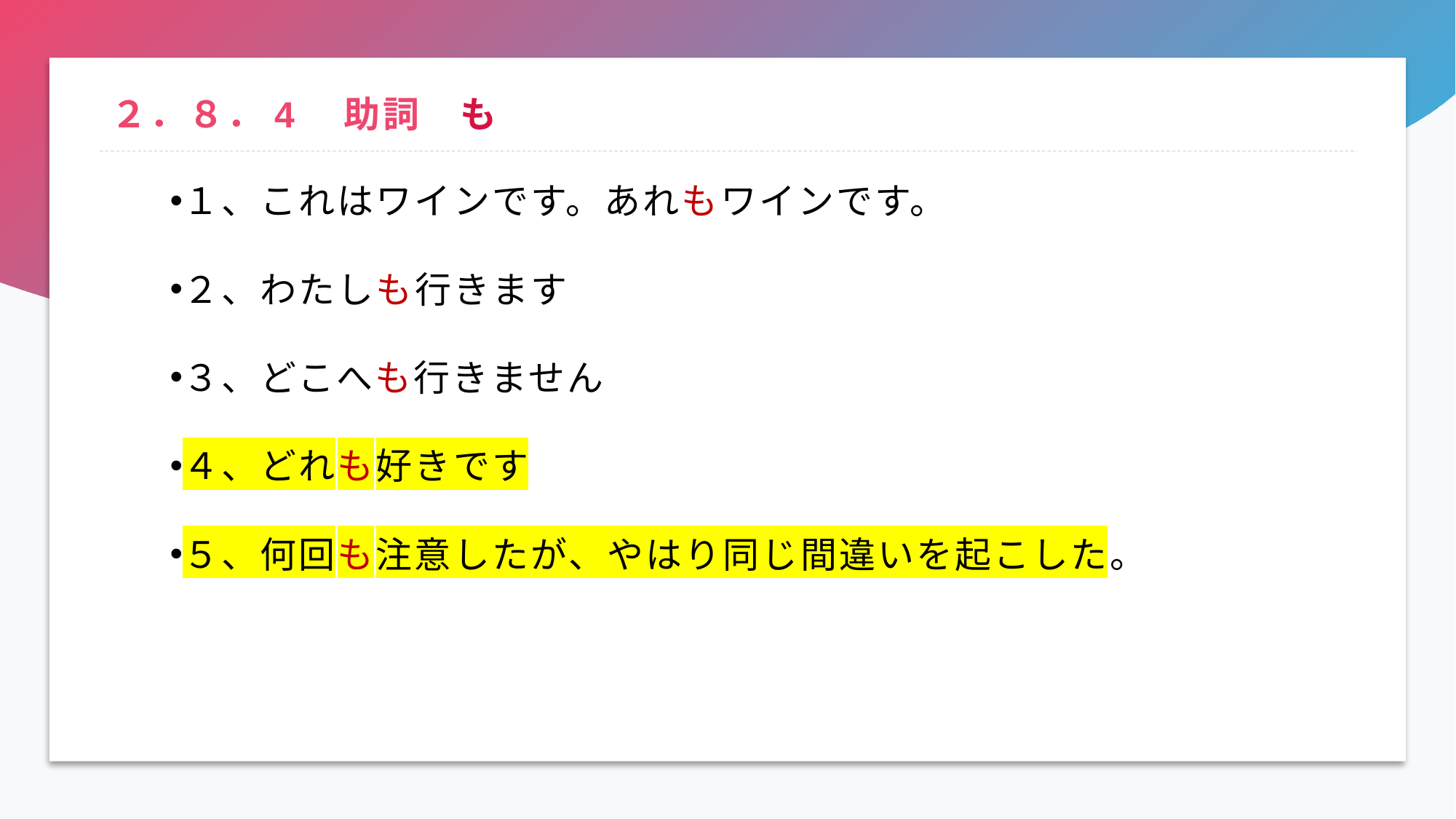

# ２．８．4　助詞　も
１、これはワインです。あれもワインです。
２、わたしも行きます
３、どこへも行きません
４、どれも好きです
５、何回も注意したが、やはり同じ間違いを起こした。